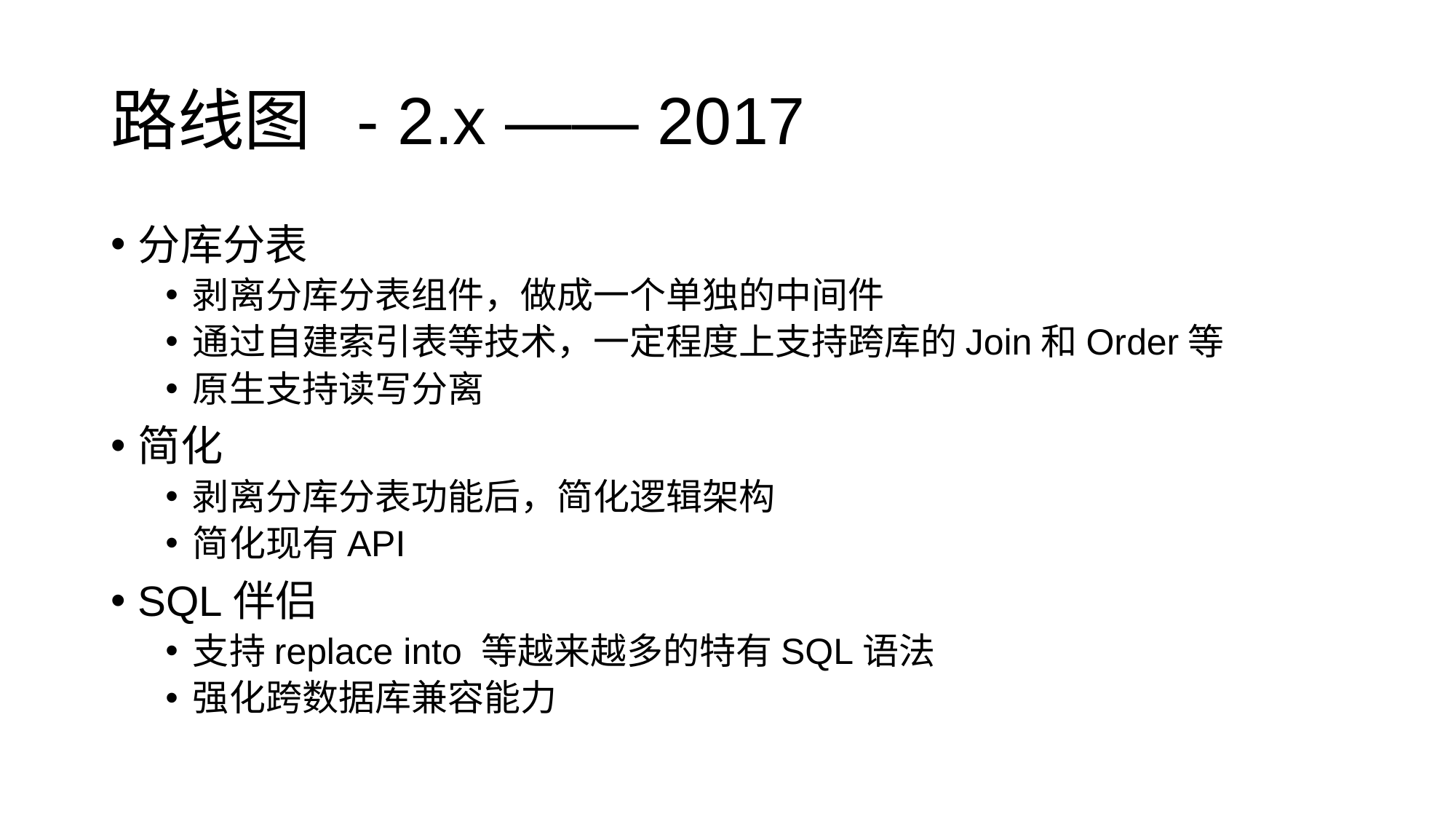

# 路线图  - 2.x —— 2017
分库分表
剥离分库分表组件，做成一个单独的中间件
通过自建索引表等技术，一定程度上支持跨库的Join和Order等
原生支持读写分离
简化
剥离分库分表功能后，简化逻辑架构
简化现有API
SQL伴侣
支持replace into 等越来越多的特有SQL语法
强化跨数据库兼容能力